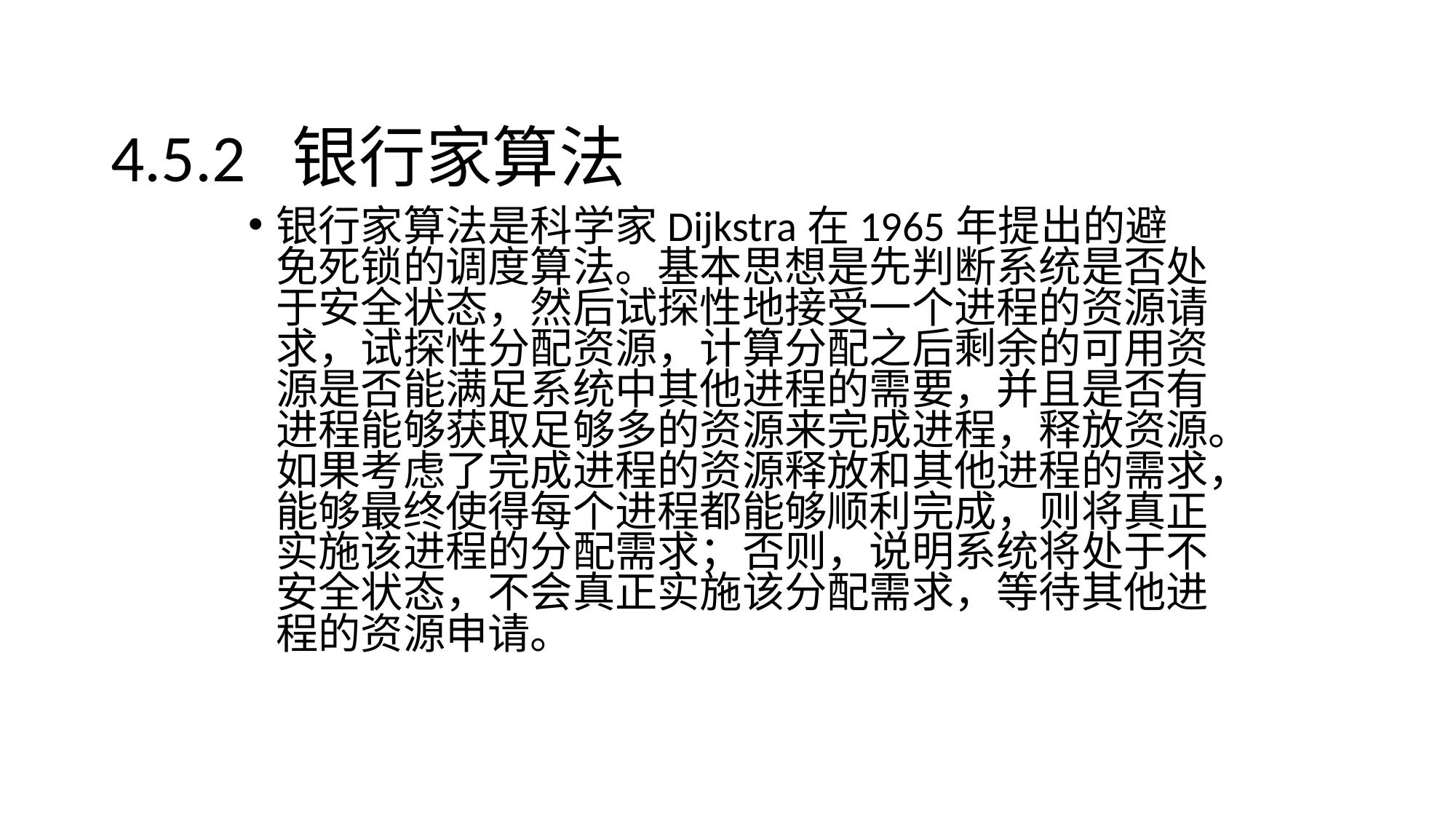

# 4.5.2  银行家算法
银行家算法是科学家Dijkstra在1965年提出的避免死锁的调度算法。基本思想是先判断系统是否处于安全状态，然后试探性地接受一个进程的资源请求，试探性分配资源，计算分配之后剩余的可用资源是否能满足系统中其他进程的需要，并且是否有进程能够获取足够多的资源来完成进程，释放资源。如果考虑了完成进程的资源释放和其他进程的需求，能够最终使得每个进程都能够顺利完成，则将真正实施该进程的分配需求；否则，说明系统将处于不安全状态，不会真正实施该分配需求，等待其他进程的资源申请。
3